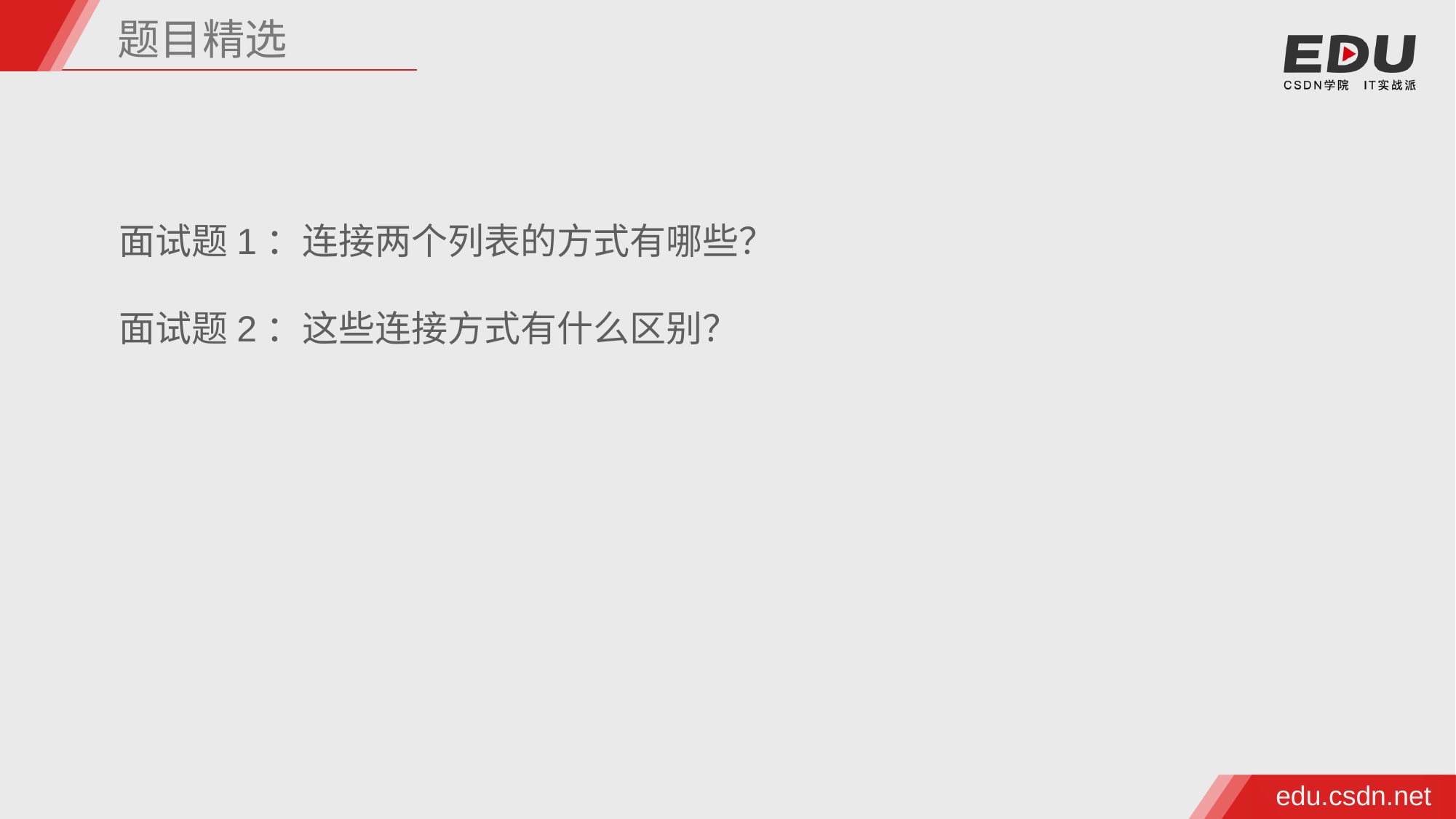

题目精选
面试题1：连接两个列表的方式有哪些？
面试题2：这些连接方式有什么区别？
edu.csdn.net